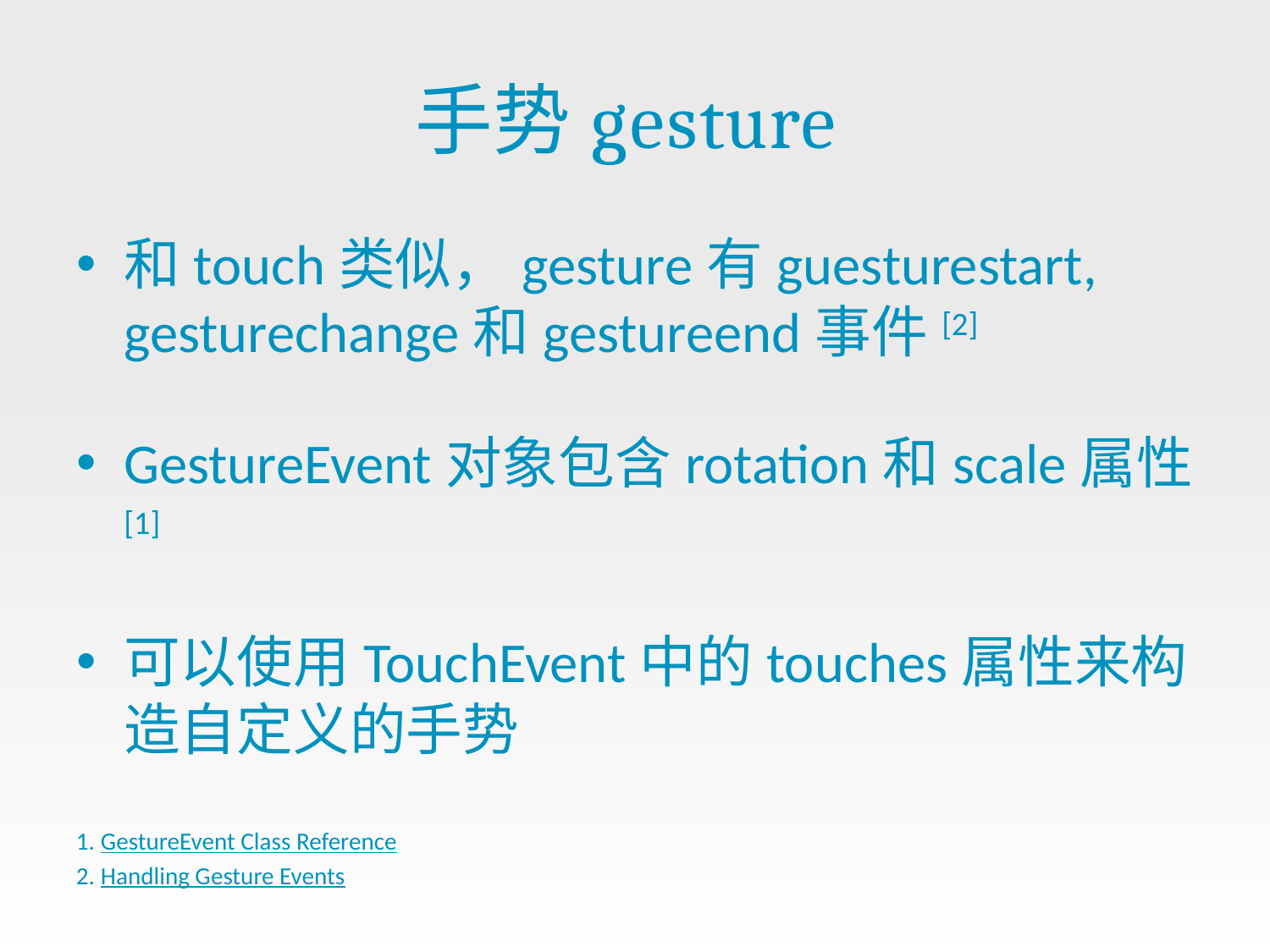

# 手势gesture
和touch类似，gesture有guesturestart, gesturechange和gestureend事件[2]
GestureEvent对象包含rotation和scale属性[1]
可以使用TouchEvent中的touches属性来构造自定义的手势
GestureEvent Class Reference
Handling Gesture Events